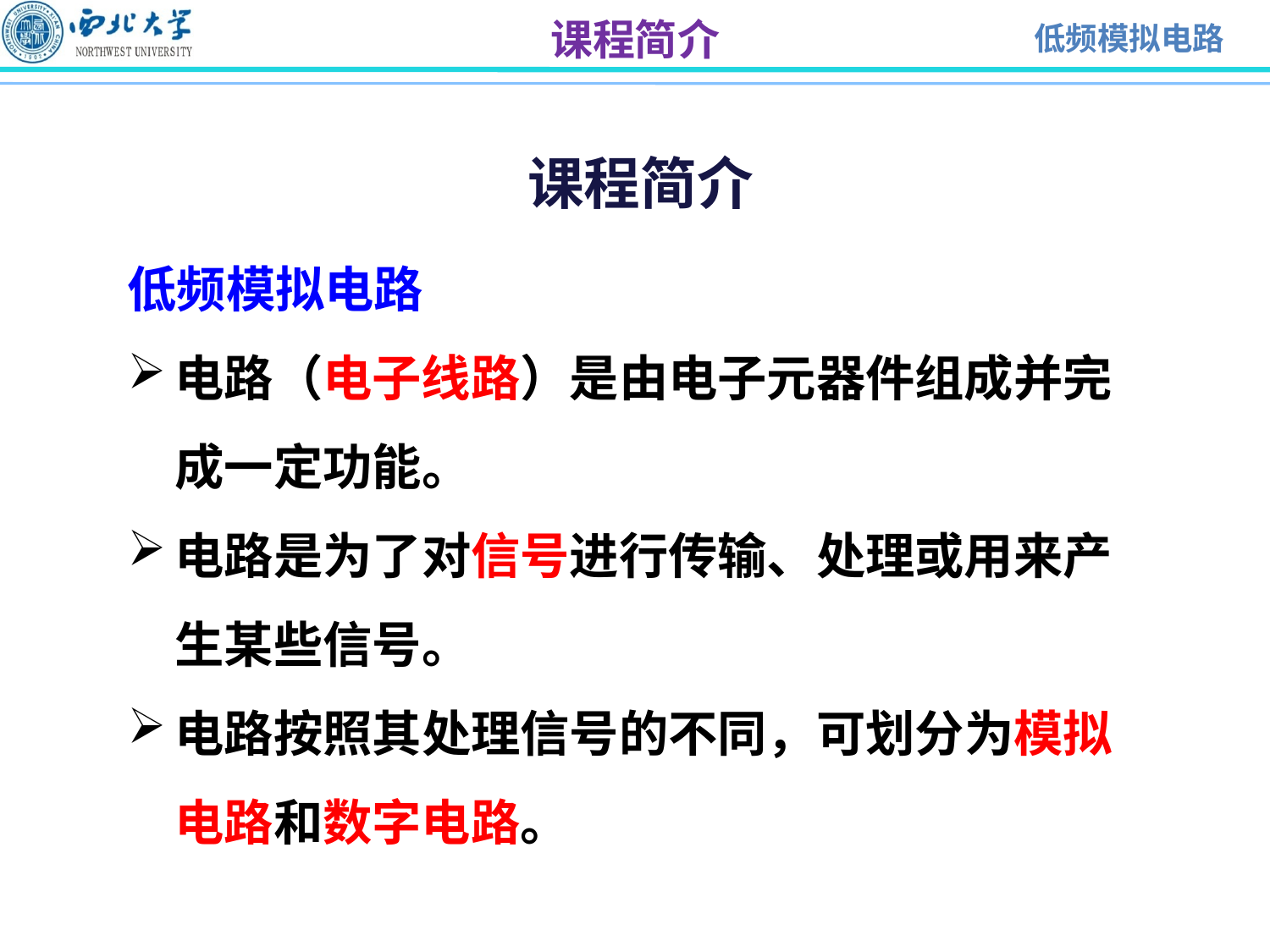

课程简介
课程简介
低频模拟电路
电路（电子线路）是由电子元器件组成并完成一定功能。
电路是为了对信号进行传输、处理或用来产生某些信号。
电路按照其处理信号的不同，可划分为模拟电路和数字电路。
7